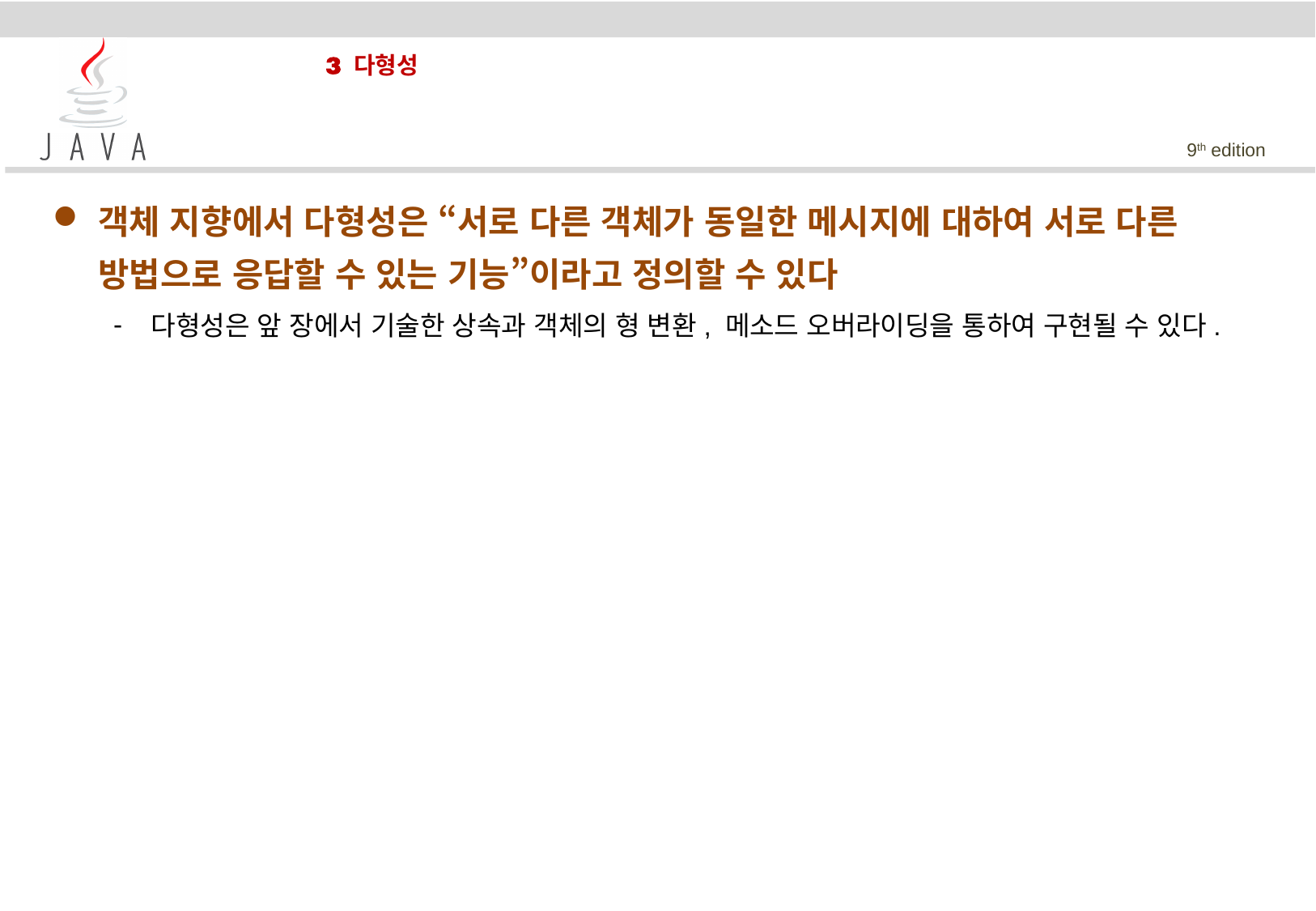

# 3 다형성

객체 지향에서 다형성은 “서로 다른 객체가 동일한 메시지에 대하여 서로 다른 방법으로 응답할 수 있는 기능”이라고 정의할 수 있다
다형성은 앞 장에서 기술한 상속과 객체의 형 변환, 메소드 오버라이딩을 통하여 구현될 수 있다.